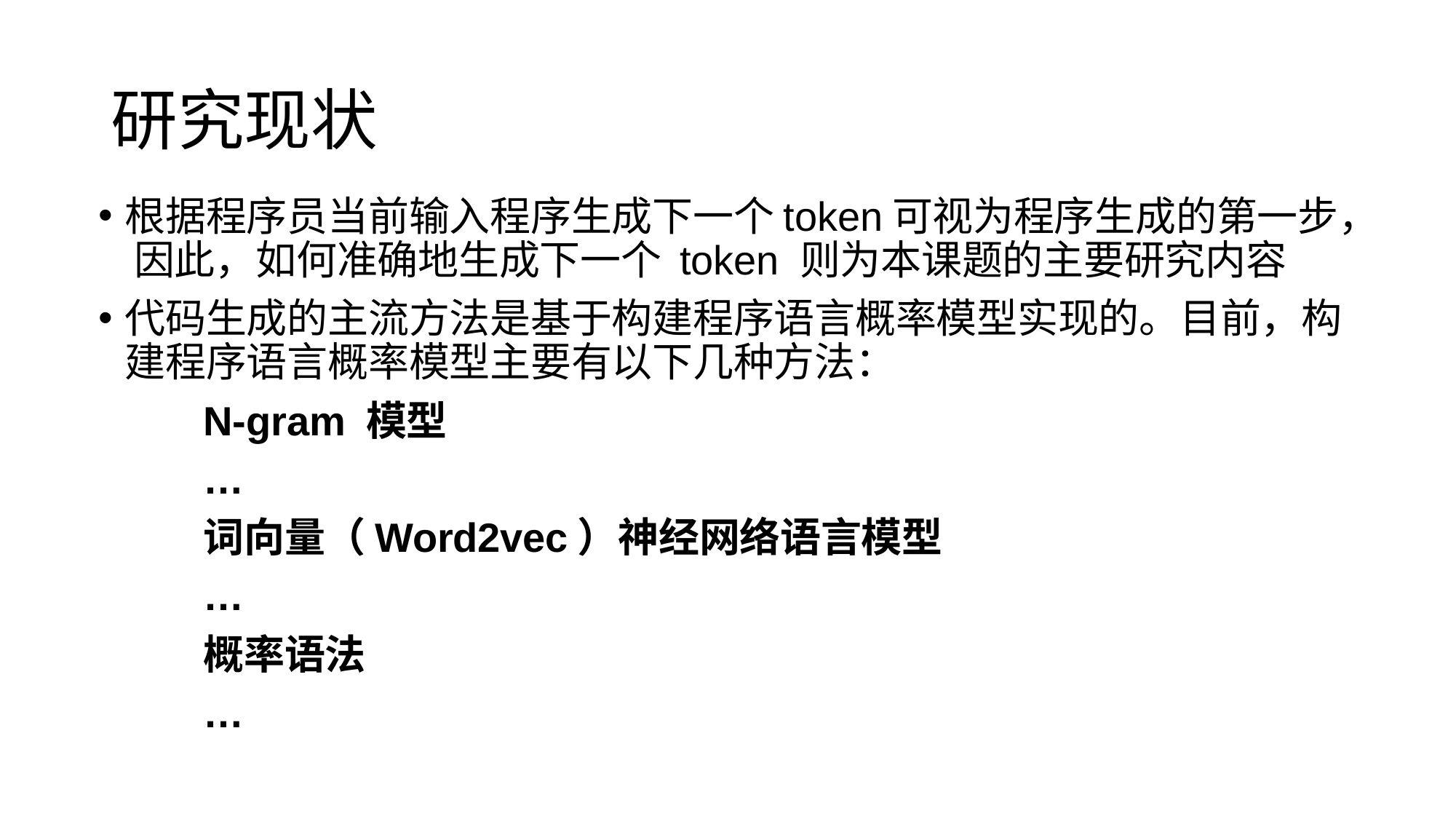

# 研究现状
根据程序员当前输入程序生成下一个token可视为程序生成的第一步， 因此，如何准确地生成下一个 token 则为本课题的主要研究内容
代码生成的主流方法是基于构建程序语言概率模型实现的。目前，构建程序语言概率模型主要有以下几种方法：
	N-gram 模型
		…
	词向量（Word2vec）神经网络语言模型
		…
	概率语法
		…